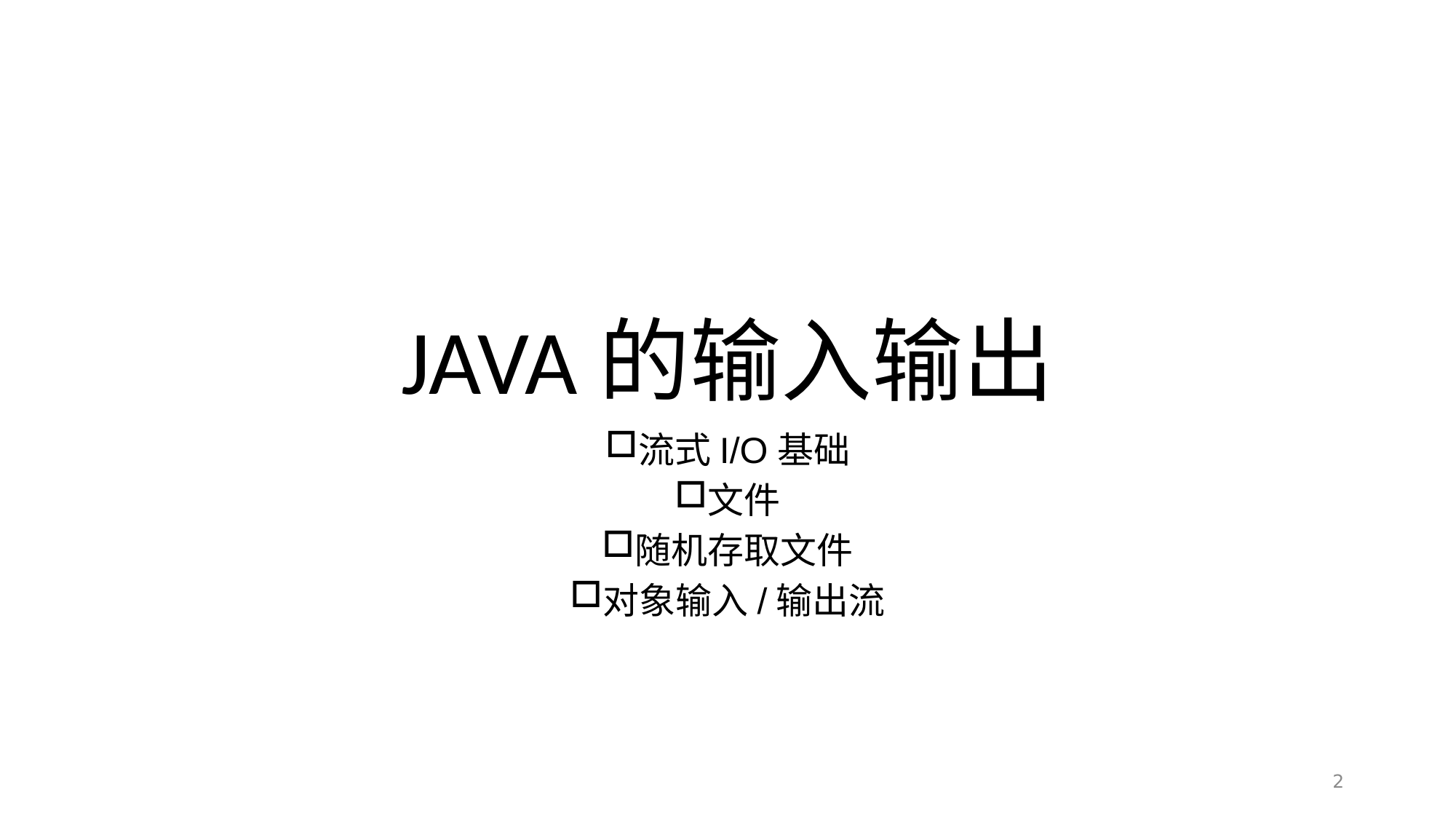

# JAVA的输入输出
流式I/O基础
文件
随机存取文件
对象输入/输出流
2